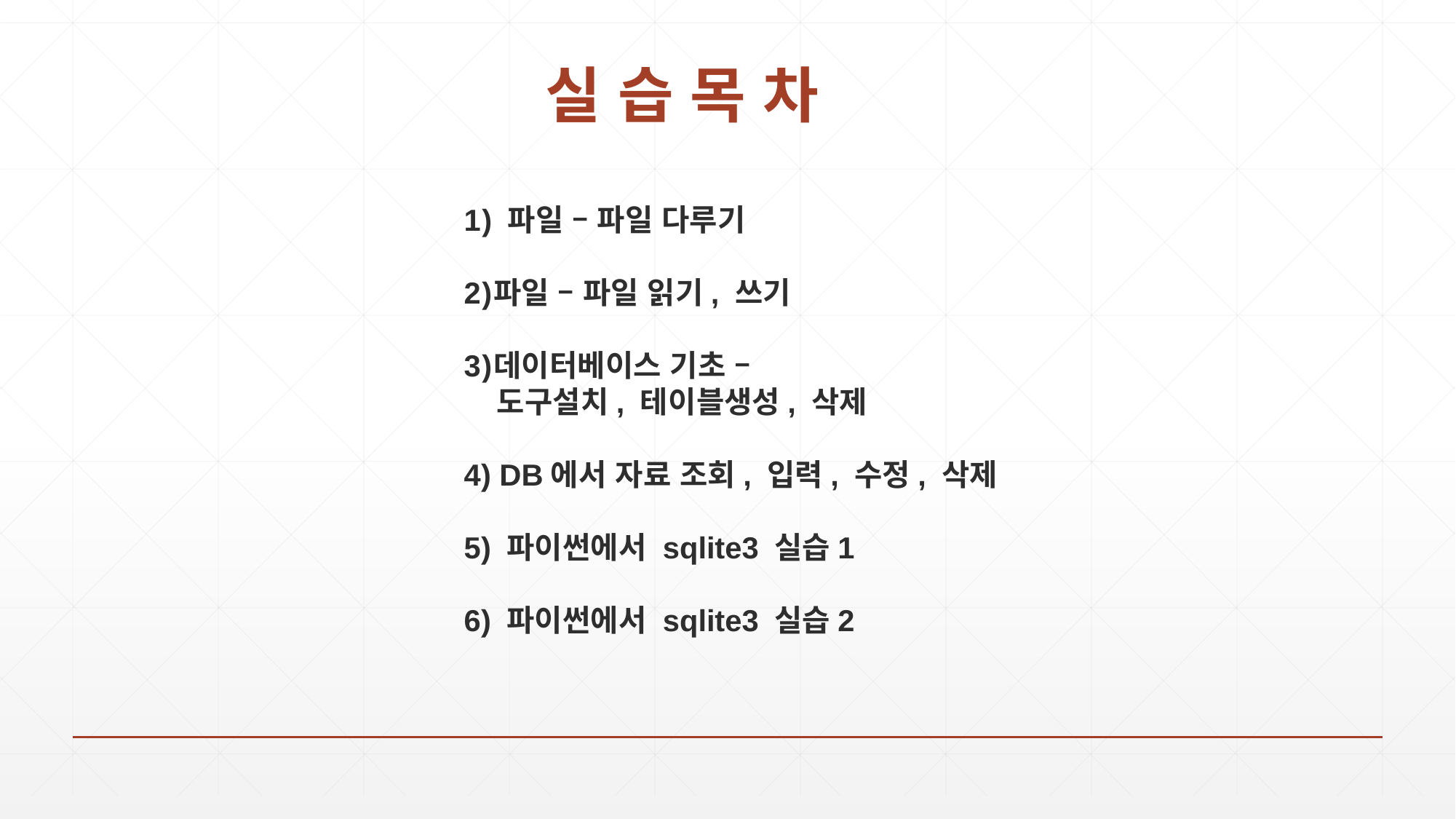

# 실 습 목 차
 파일 – 파일 다루기

파일 – 파일 읽기, 쓰기

데이터베이스 기초 –
   도구설치, 테이블생성, 삭제

4) DB에서 자료 조회, 입력, 수정, 삭제

5) 파이썬에서 sqlite3 실습1

6) 파이썬에서 sqlite3 실습2